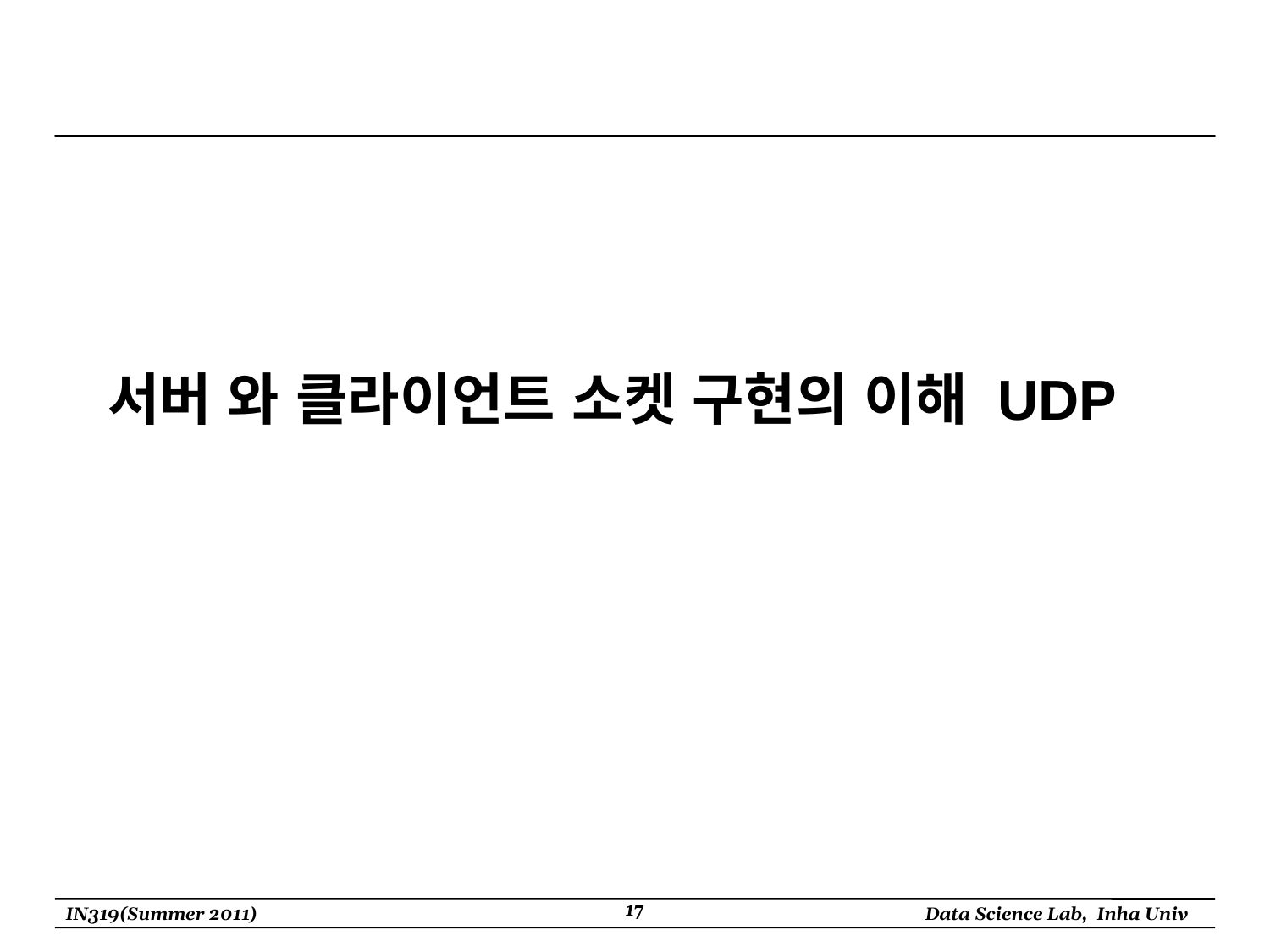

# 서버 와 클라이언트 소켓 구현의 이해 UDP

17